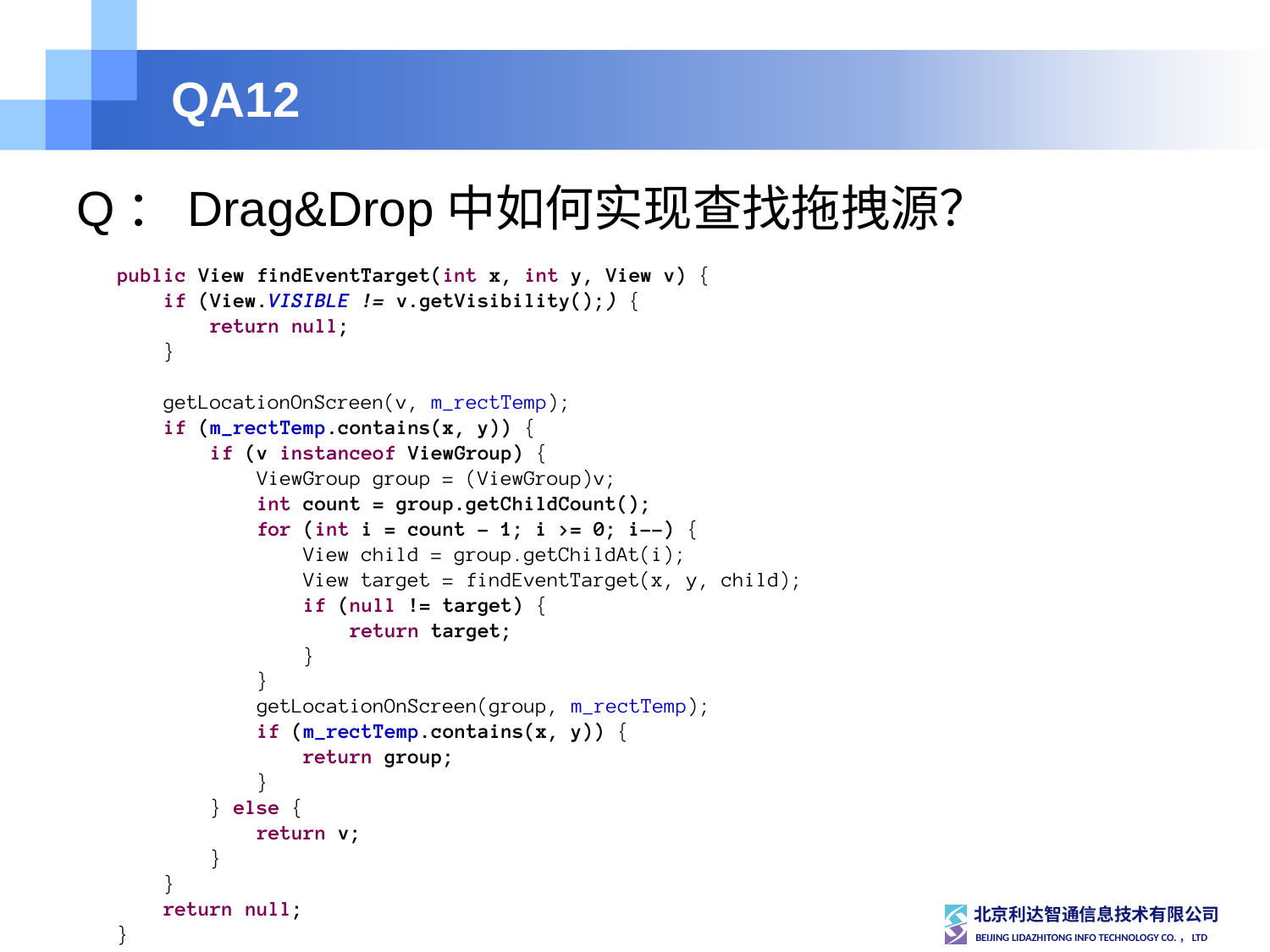

# QA12
Q：Drag&Drop中如何实现查找拖拽源？

public View findEventTarget(int x, int y, View v) {
    if (View.VISIBLE != v.getVisibility();) {
        return null;
    }

    getLocationOnScreen(v, m_rectTemp);
    if (m_rectTemp.contains(x, y)) {
        if (v instanceof ViewGroup) {
            ViewGroup group = (ViewGroup)v;
            int count = group.getChildCount();
            for (int i = count - 1; i >= 0; i--) {
                View child = group.getChildAt(i);
                View target = findEventTarget(x, y, child);
                if (null != target) {
                    return target;
                }
            }
            getLocationOnScreen(group, m_rectTemp);
            if (m_rectTemp.contains(x, y)) {
                return group;
            }
        } else {
            return v;
        }
    }
    return null;
}